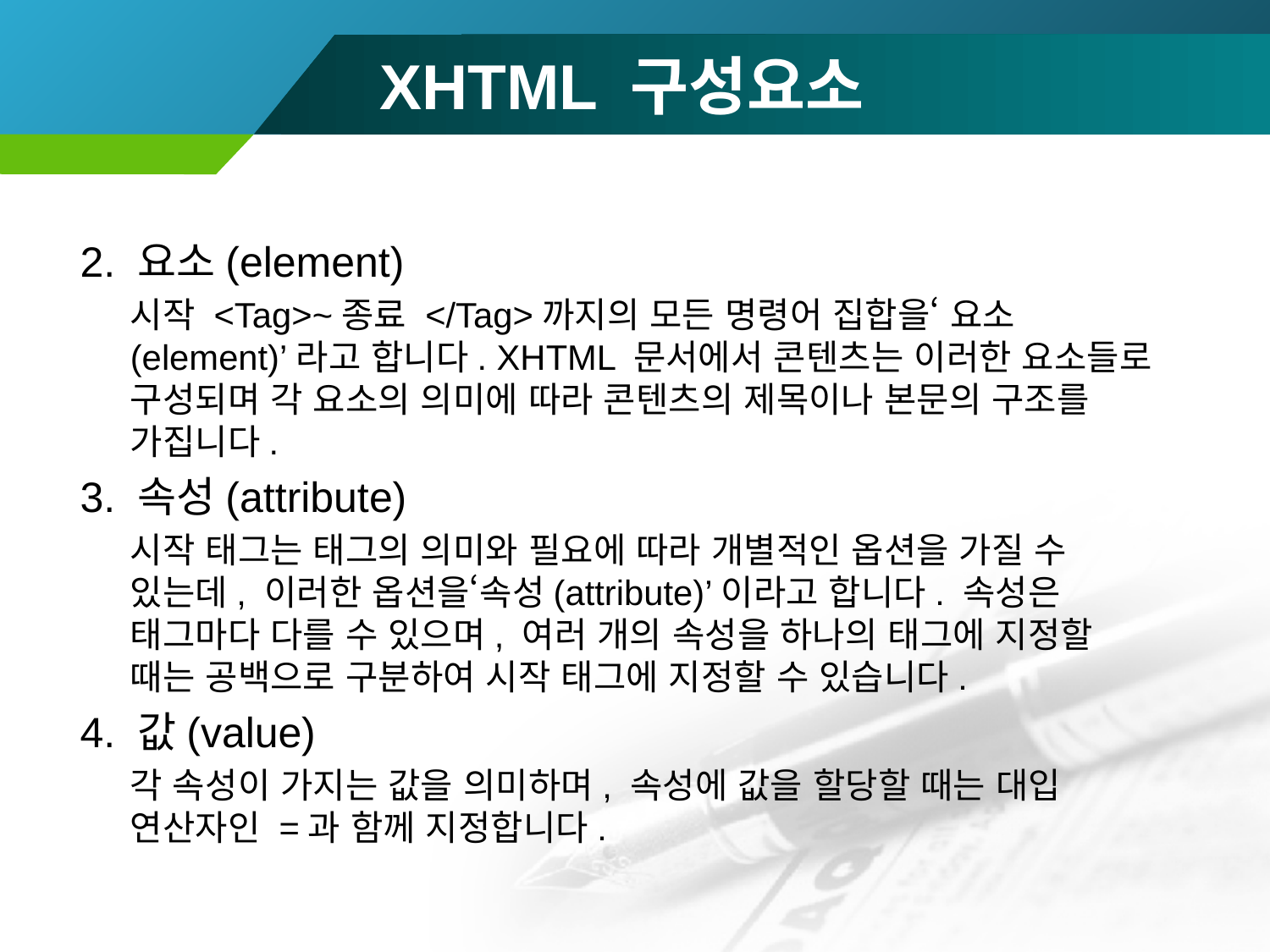

# XHTML 구성요소
2. 요소(element)
시작 <Tag>~종료 </Tag>까지의 모든 명령어 집합을‘ 요소(element)’라고 합니다. XHTML 문서에서 콘텐츠는 이러한 요소들로 구성되며 각 요소의 의미에 따라 콘텐츠의 제목이나 본문의 구조를 가집니다.
3. 속성(attribute)
시작 태그는 태그의 의미와 필요에 따라 개별적인 옵션을 가질 수 있는데, 이러한 옵션을‘속성(attribute)’이라고 합니다. 속성은 태그마다 다를 수 있으며, 여러 개의 속성을 하나의 태그에 지정할 때는 공백으로 구분하여 시작 태그에 지정할 수 있습니다.
4. 값(value)
각 속성이 가지는 값을 의미하며, 속성에 값을 할당할 때는 대입 연산자인 =과 함께 지정합니다.